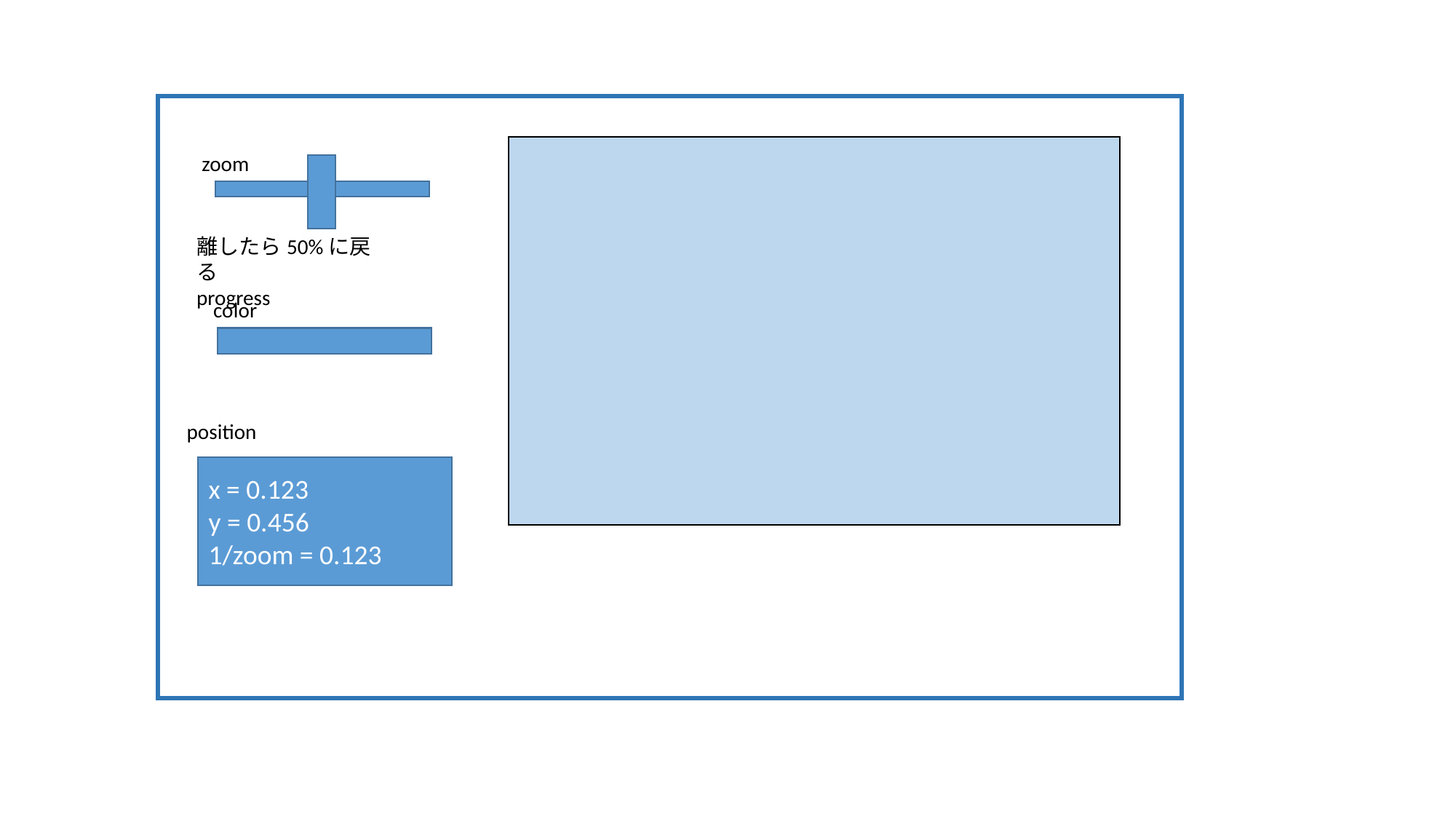

zoom

離したら50%に戻る
progress
color

position
x = 0.123
y = 0.456
1/zoom = 0.123